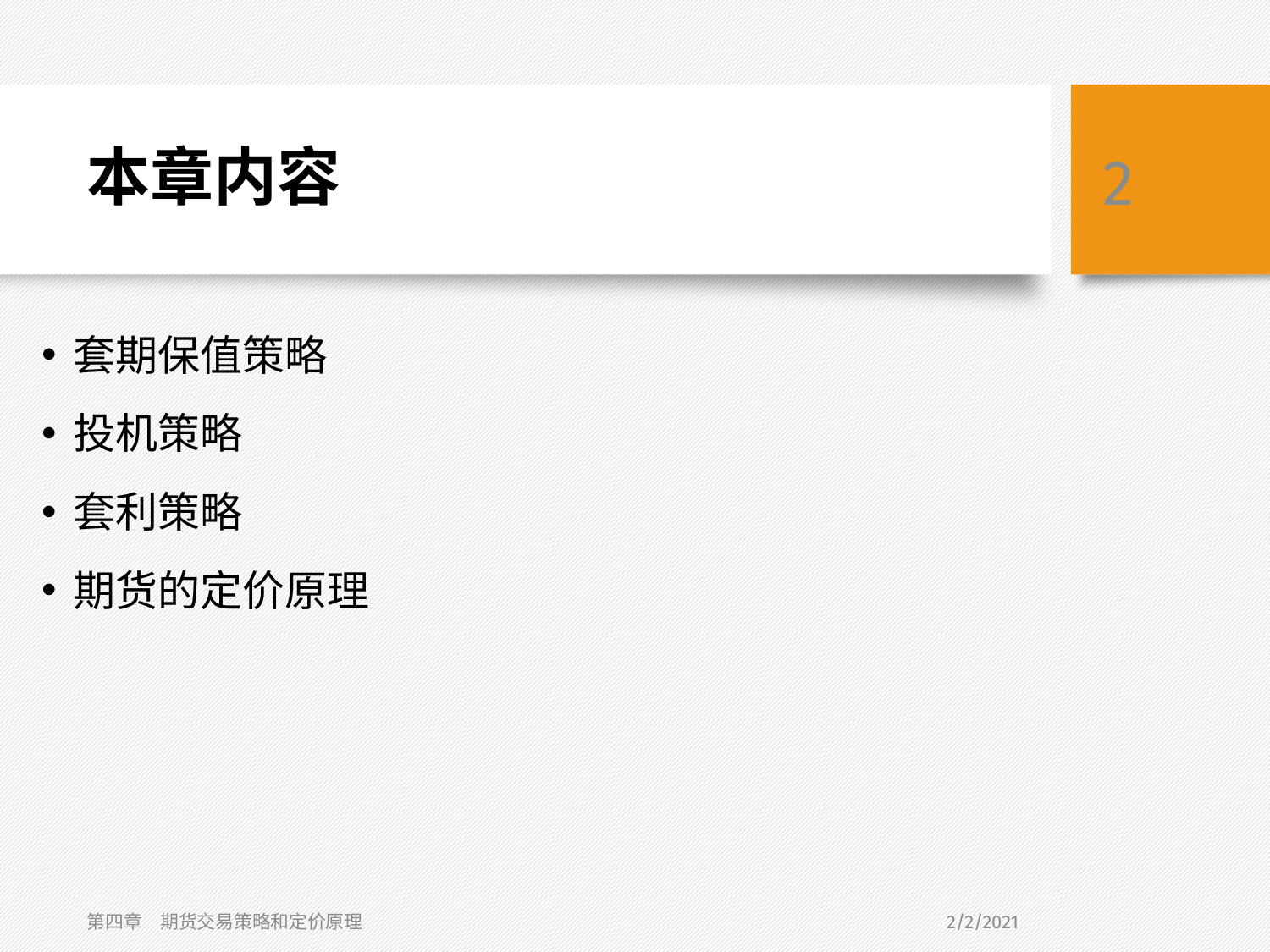

# 本章内容
2
套期保值策略
投机策略
套利策略
期货的定价原理
2/2/2021
第四章　期货交易策略和定价原理